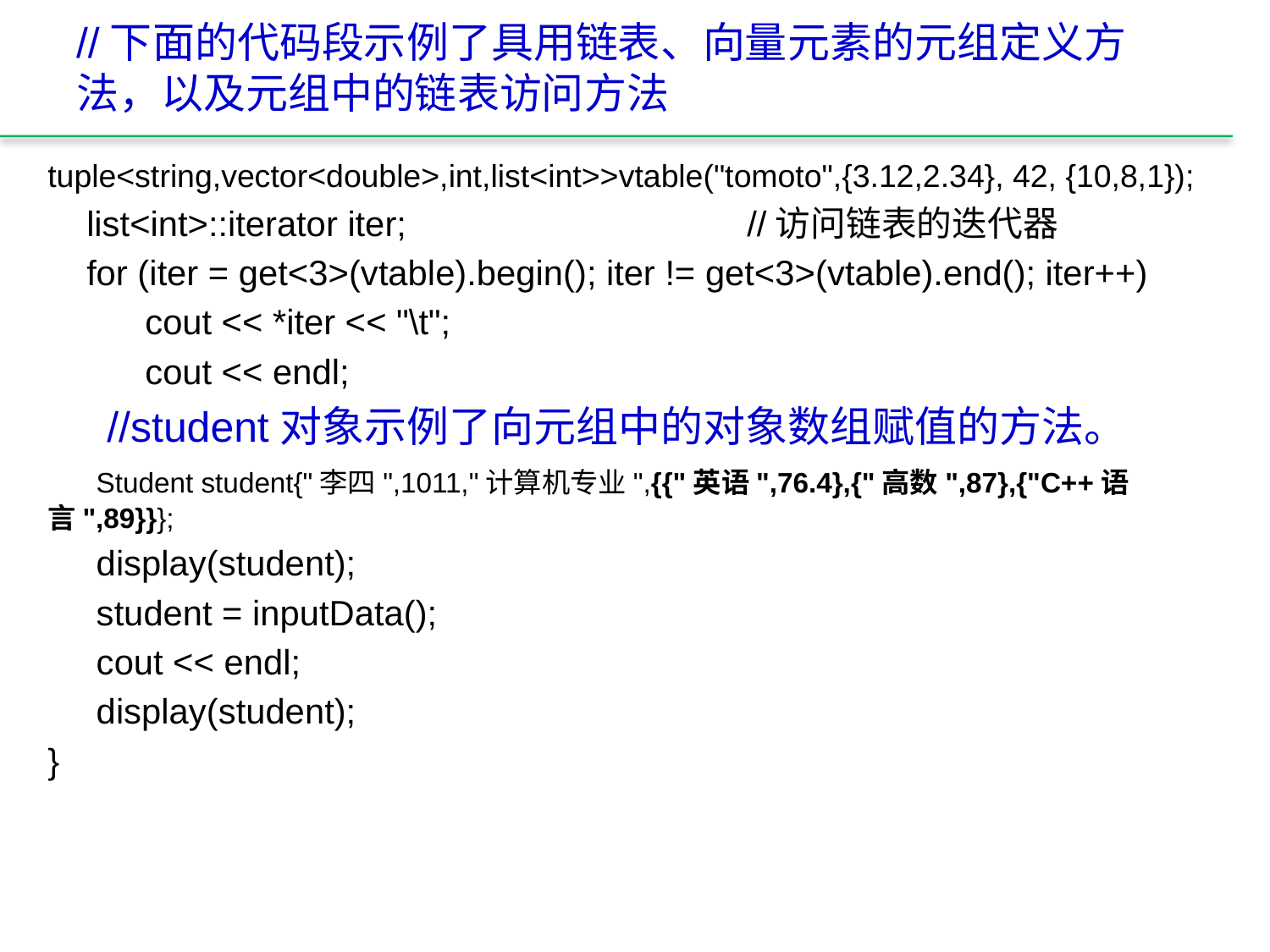

# //下面的代码段示例了具用链表、向量元素的元组定义方法，以及元组中的链表访问方法
tuple<string,vector<double>,int,list<int>>vtable("tomoto",{3.12,2.34}, 42, {10,8,1});
    list<int>::iterator iter;                                   //访问链表的迭代器
    for (iter = get<3>(vtable).begin(); iter != get<3>(vtable).end(); iter++)
          cout << *iter << "\t";
          cout << endl;
     //student对象示例了向元组中的对象数组赋值的方法。
     Student student{"李四",1011,"计算机专业",{{"英语",76.4},{"高数",87},{"C++语言",89}}};
     display(student);
     student = inputData();
     cout << endl;
     display(student);
}